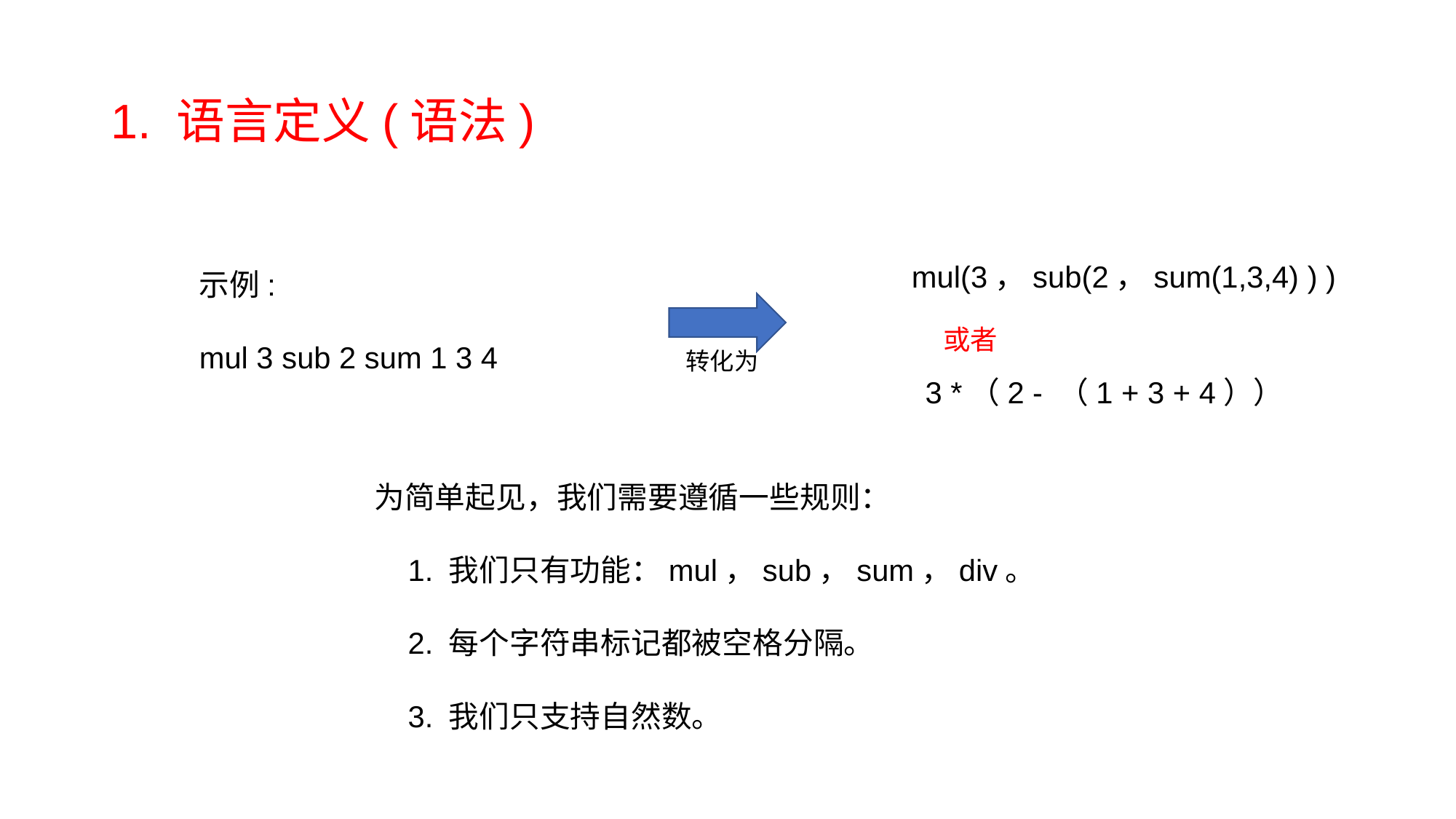

# 1. 语言定义(语法)
mul(3，sub(2，sum(1,3,4) ) )
示例:

mul 3 sub 2 sum 1 3 4

或者
转化为
3 *（2 - （1 + 3 + 4））
为简单起见，我们需要遵循一些规则：

    1. 我们只有功能：mul，sub，sum，div。

    2. 每个字符串标记都被空格分隔。

    3. 我们只支持自然数。